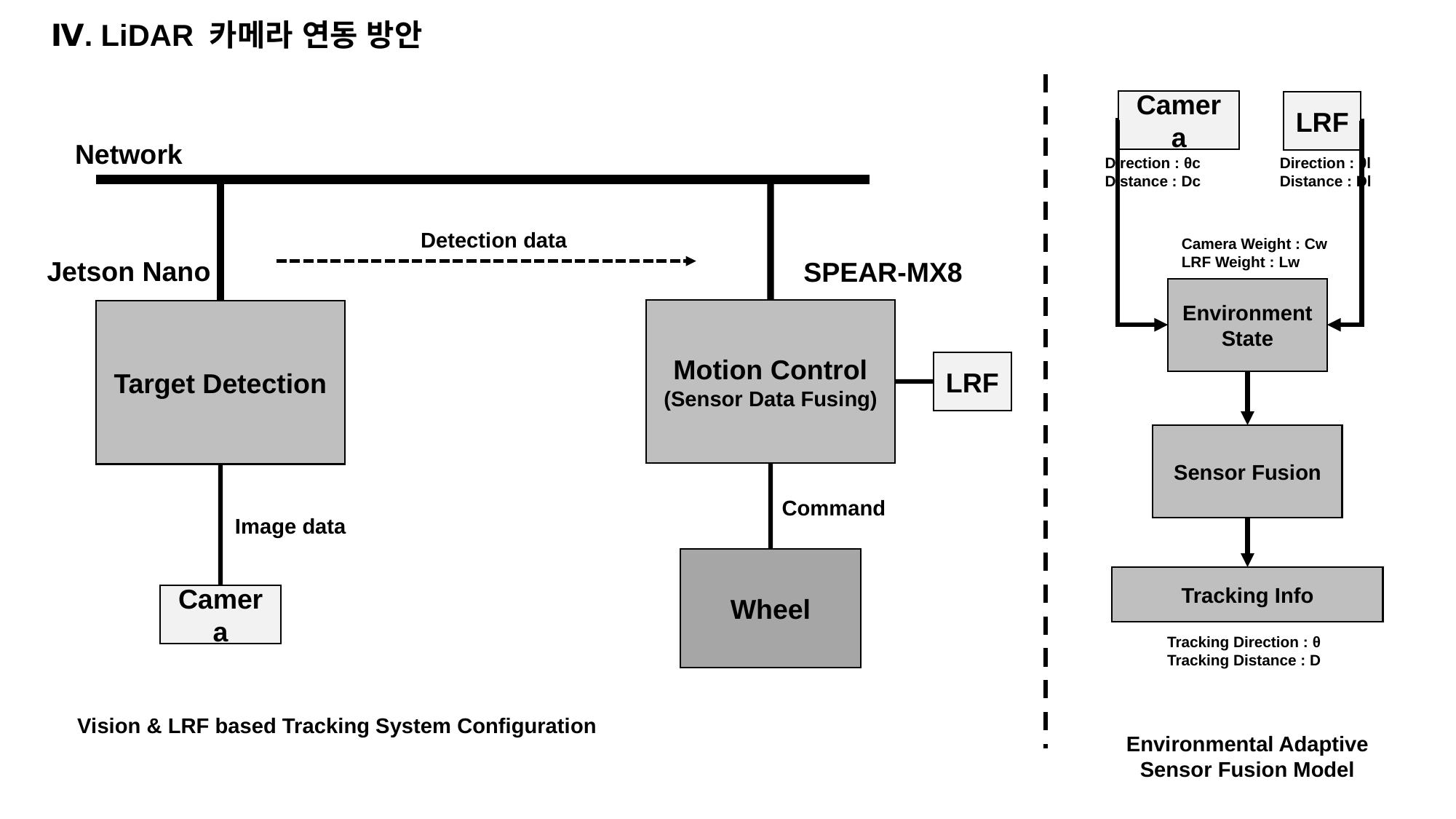

Ⅳ. LiDAR 카메라 연동 방안
Camera
LRF
Direction : θc
Distance : Dc
Direction : θl
Distance : Dl
Camera Weight : Cw
LRF Weight : Lw
Environment State
Sensor Fusion
Tracking Info
Tracking Direction : θ
Tracking Distance : D
Network
Detection data
Jetson Nano
SPEAR-MX8

Motion Control
(Sensor Data Fusing)
Target Detection
LRF
Command
Image data
Wheel
Camera
Vision & LRF based Tracking System Configuration
Environmental Adaptive Sensor Fusion Model